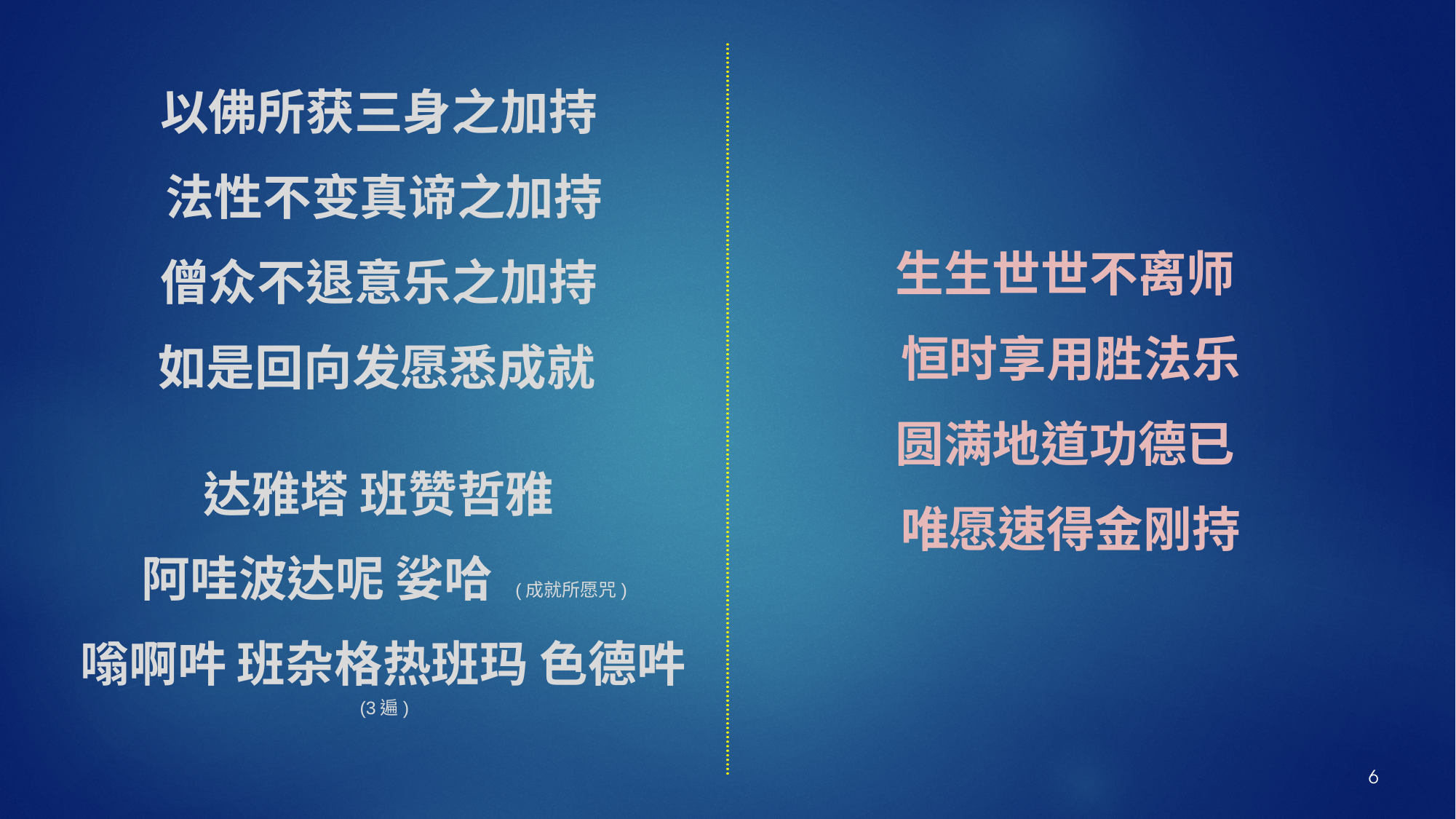

以佛所获三身之加持
法性不变真谛之加持
僧众不退意乐之加持
如是回向发愿悉成就

达雅塔 班赞哲雅
阿哇波达呢 娑哈 (成就所愿咒)
嗡啊吽 班杂格热班玛 色德吽(3遍)
生生世世不离师
恒时享用胜法乐
圆满地道功德已
唯愿速得金刚持
6